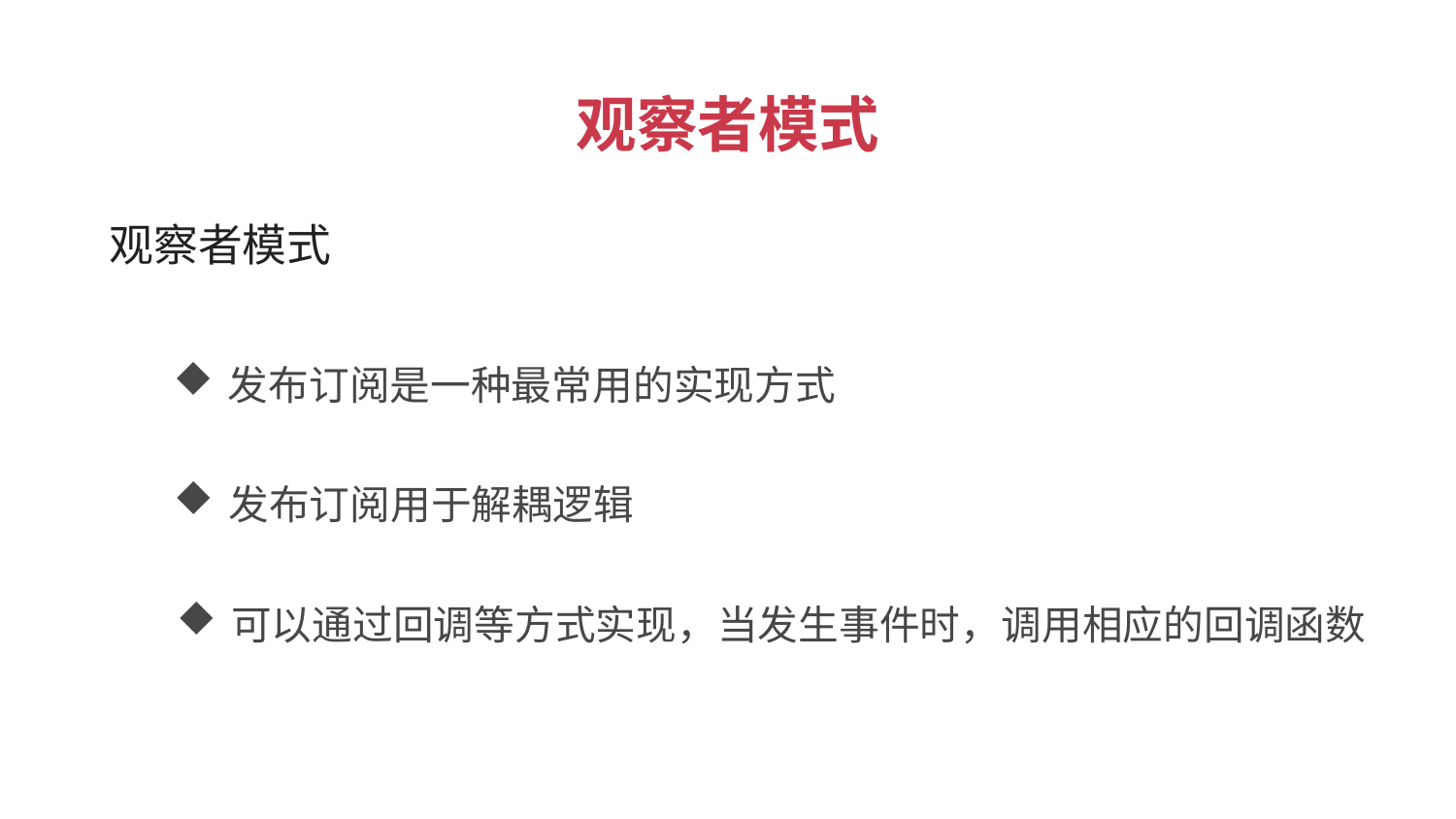

观察者模式
 观察者模式
发布订阅是一种最常用的实现方式
发布订阅用于解耦逻辑
可以通过回调等方式实现，当发生事件时，调用相应的回调函数